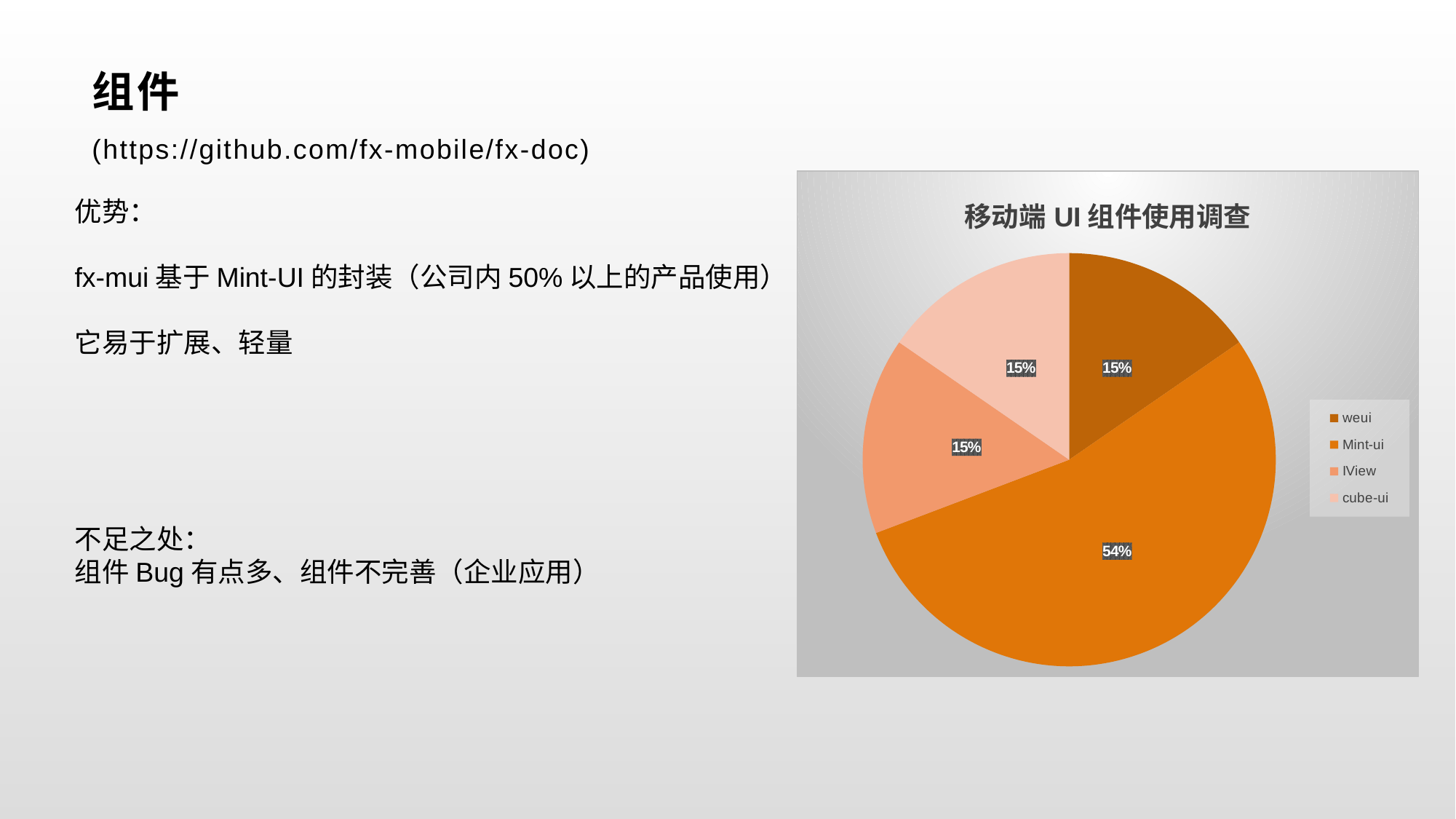

组件
(https://github.com/fx-mobile/fx-doc)

### Chart: 移动端UI组件使用调查

| Category |  |
|---|---|
| weui | 2.0 |
| Mint-ui | 7.0 |
| IView | 2.0 |
| cube-ui | 2.0 |
优势：

fx-mui基于Mint-UI的封装（公司内50%以上的产品使用）

它易于扩展、轻量

不足之处：
组件Bug有点多、组件不完善（企业应用）